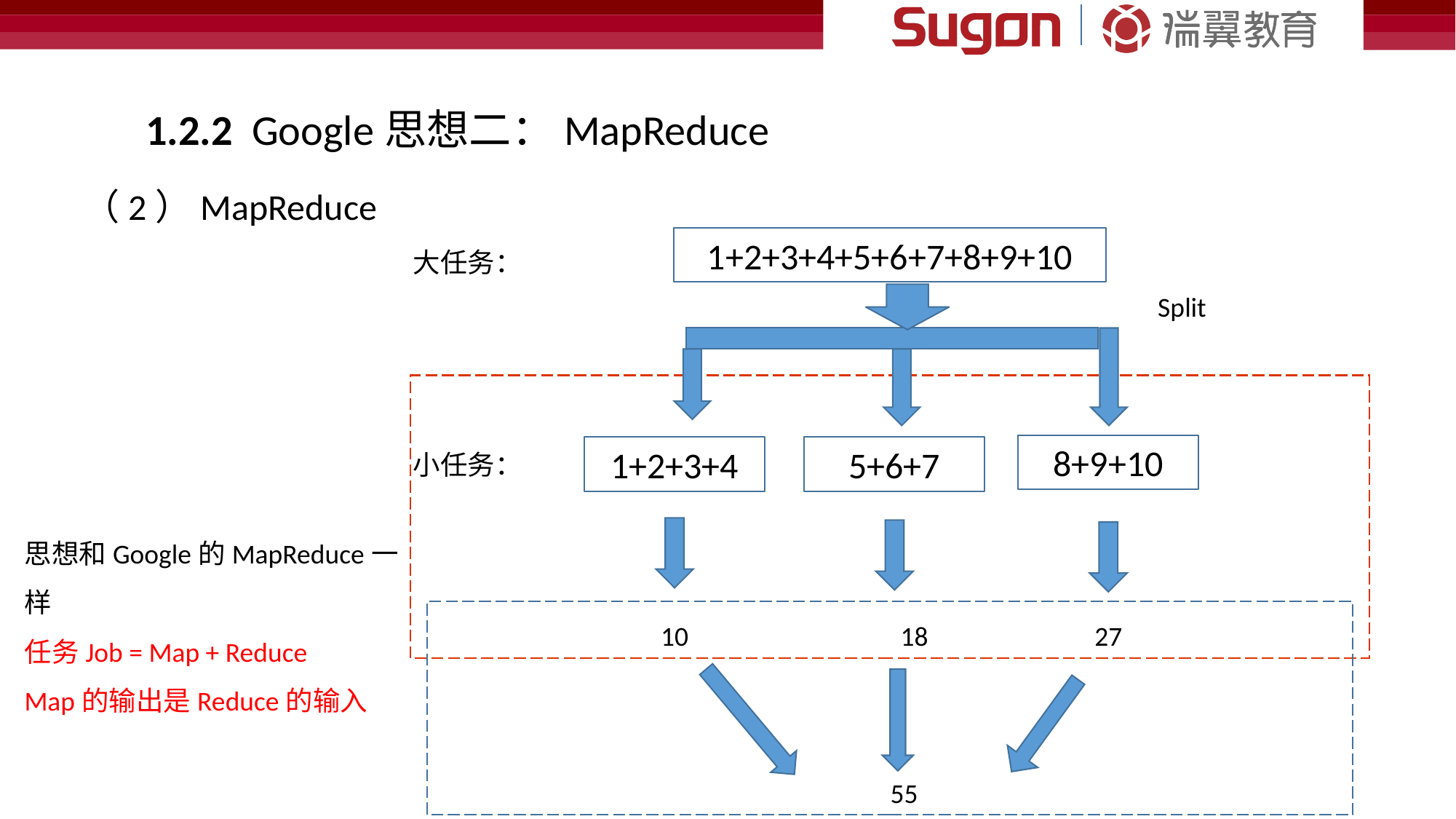

1.2.2  Google思想二：MapReduce
（2）MapReduce
1+2+3+4+5+6+7+8+9+10
大任务：

Split

8+9+10
5+6+7
1+2+3+4
小任务：
思想和Google的MapReduce一样
任务Job = Map + Reduce
Map的输出是Reduce的输入

10
18
27

55